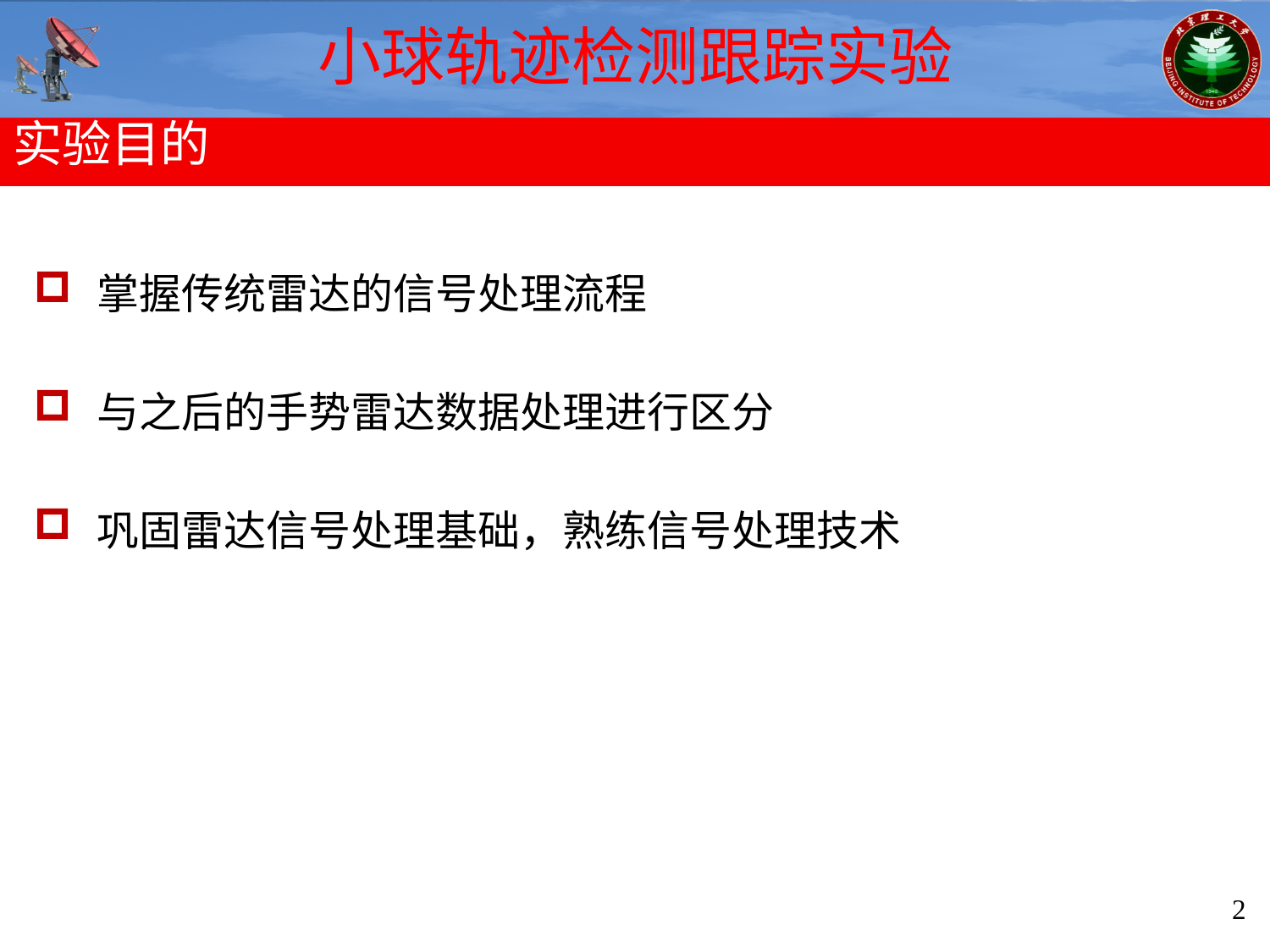

# 小球轨迹检测跟踪实验
实验目的

掌握传统雷达的信号处理流程

与之后的手势雷达数据处理进行区分

巩固雷达信号处理基础，熟练信号处理技术

2